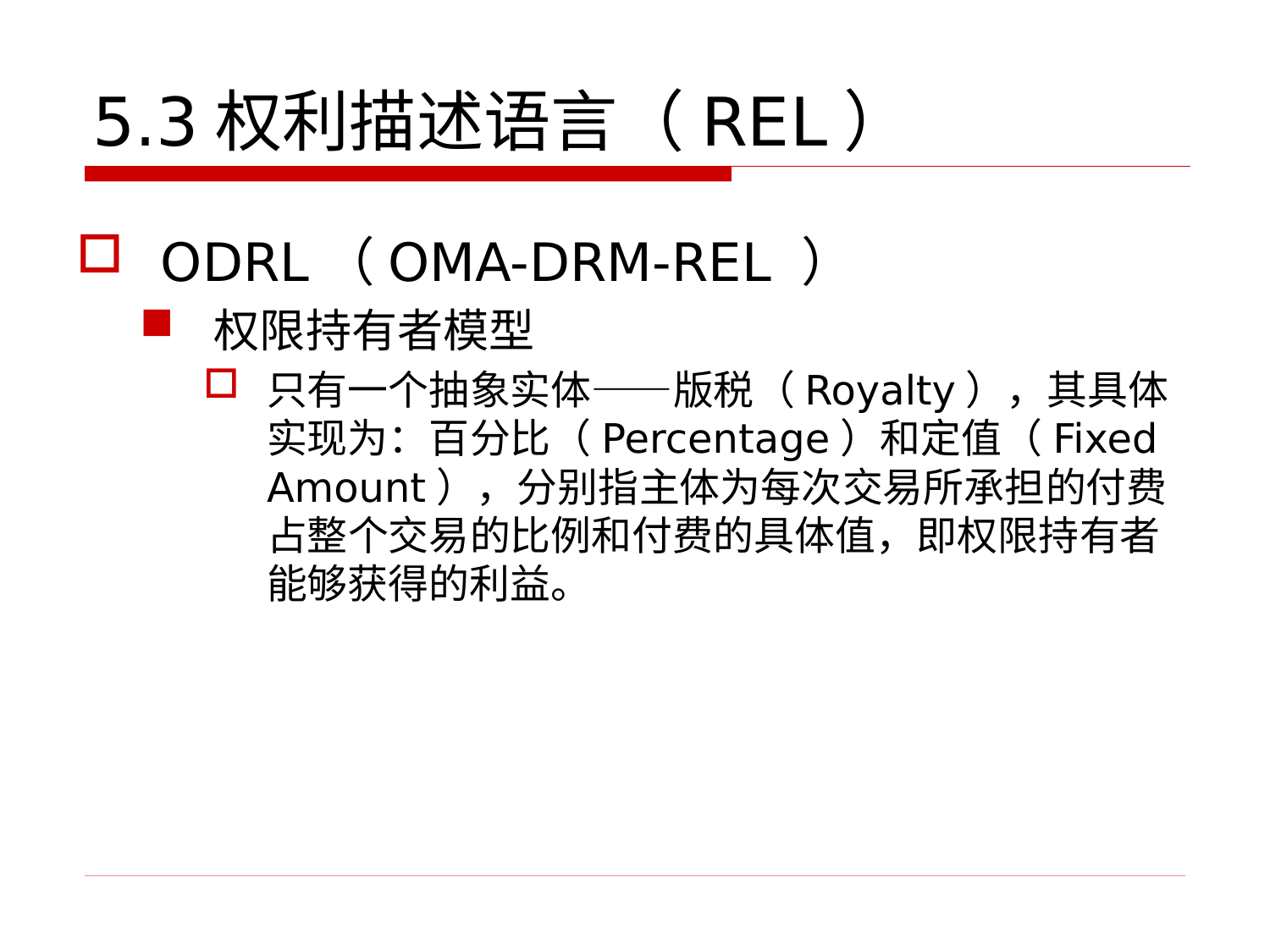

# 5.3权利描述语言（REL）
ODRL（OMA-DRM-REL ）
权限持有者模型
只有一个抽象实体——版税（Royalty），其具体实现为：百分比（Percentage）和定值（Fixed Amount），分别指主体为每次交易所承担的付费占整个交易的比例和付费的具体值，即权限持有者能够获得的利益。